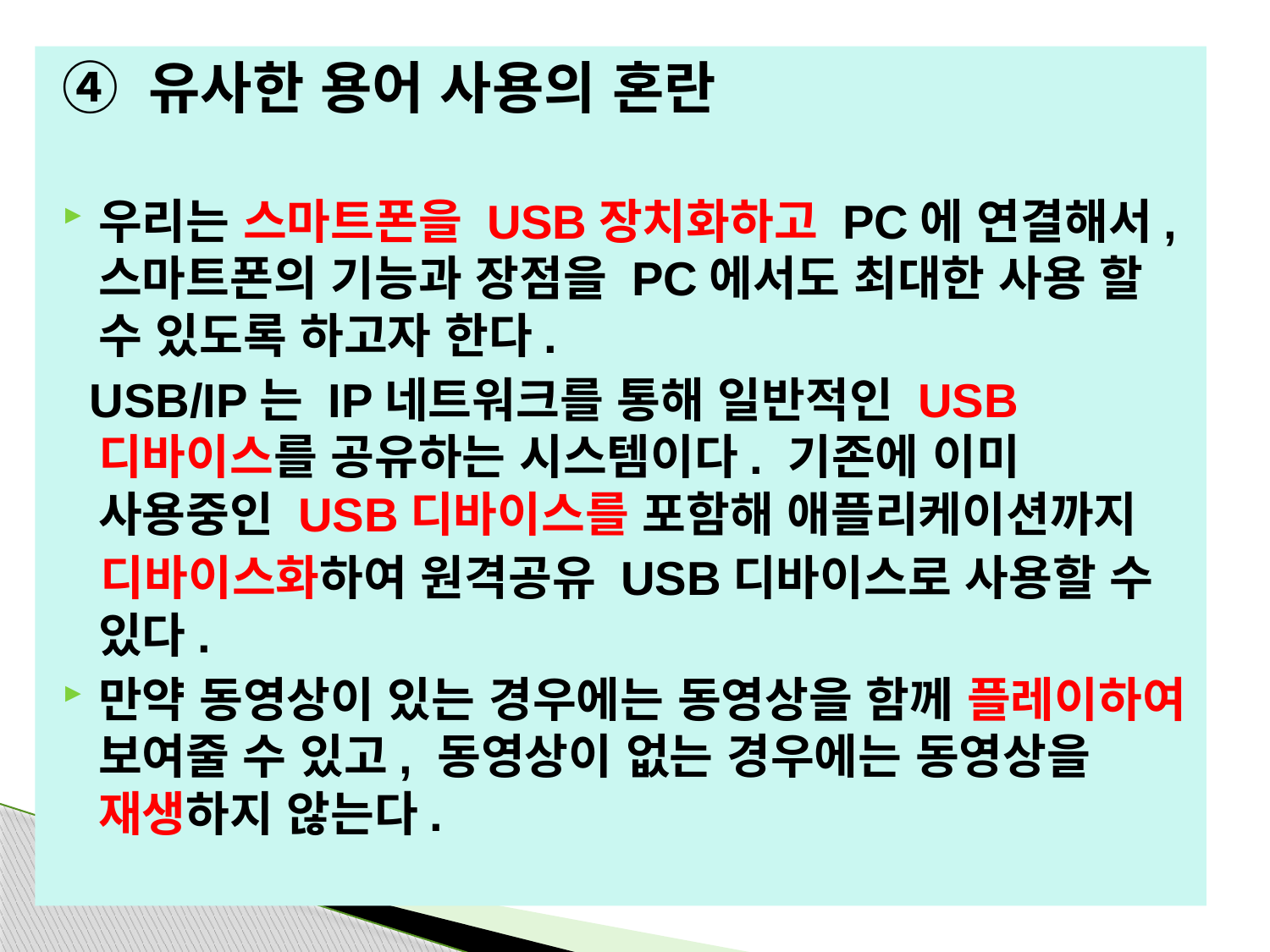

#
④ 유사한 용어 사용의 혼란

우리는 스마트폰을 USB장치화하고 PC에 연결해서, 스마트폰의 기능과 장점을 PC에서도 최대한 사용 할 수 있도록 하고자 한다.
  USB/IP는 IP네트워크를 통해 일반적인 USB디바이스를 공유하는 시스템이다. 기존에 이미 사용중인 USB디바이스를 포함해 애플리케이션까지
  디바이스화하여 원격공유 USB디바이스로 사용할 수 있다.
만약 동영상이 있는 경우에는 동영상을 함께 플레이하여 보여줄 수 있고, 동영상이 없는 경우에는 동영상을 재생하지 않는다.